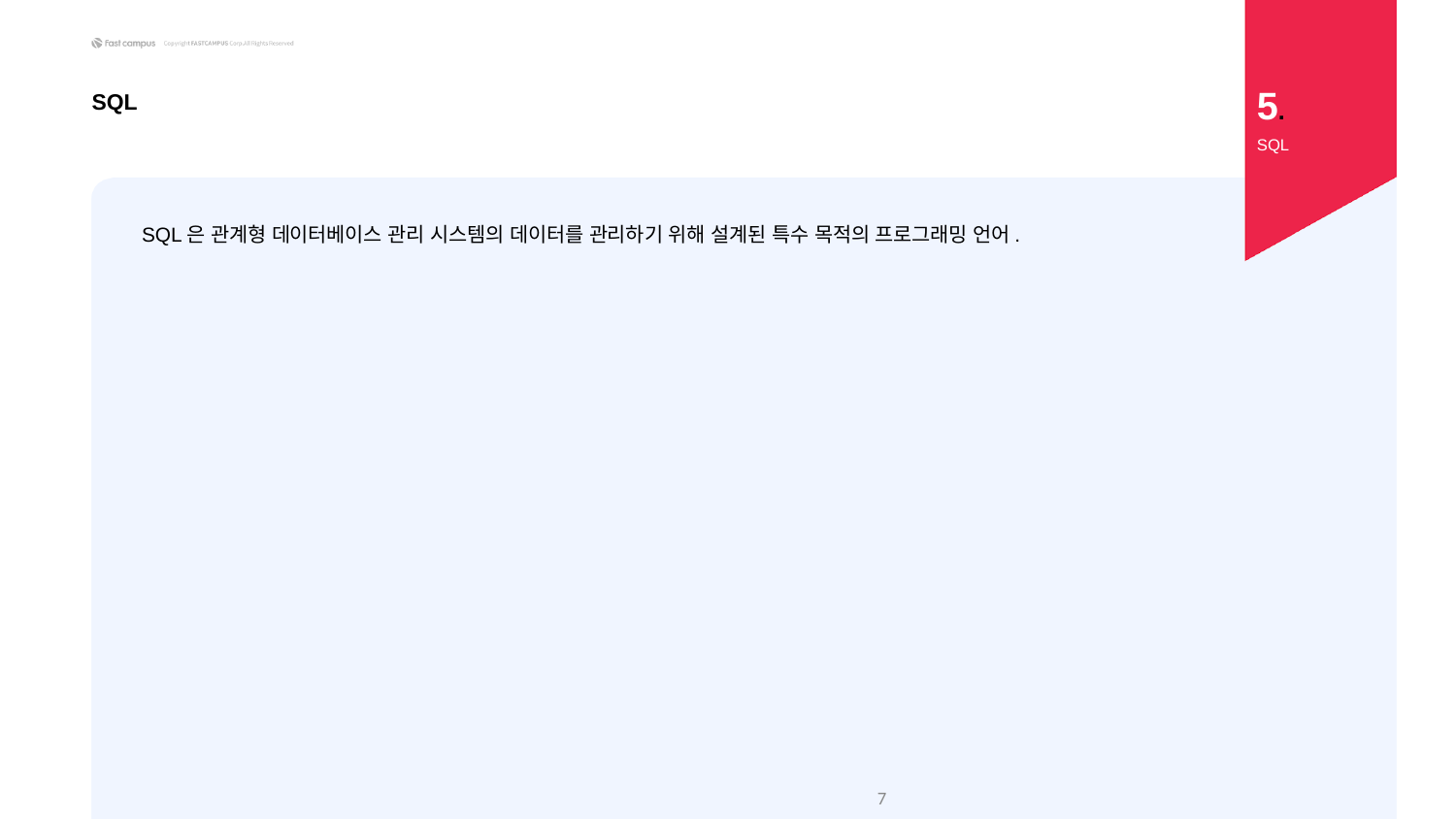

5.
SQL
SQL
SQL은 관계형 데이터베이스 관리 시스템의 데이터를 관리하기 위해 설계된 특수 목적의 프로그래밍 언어.

7